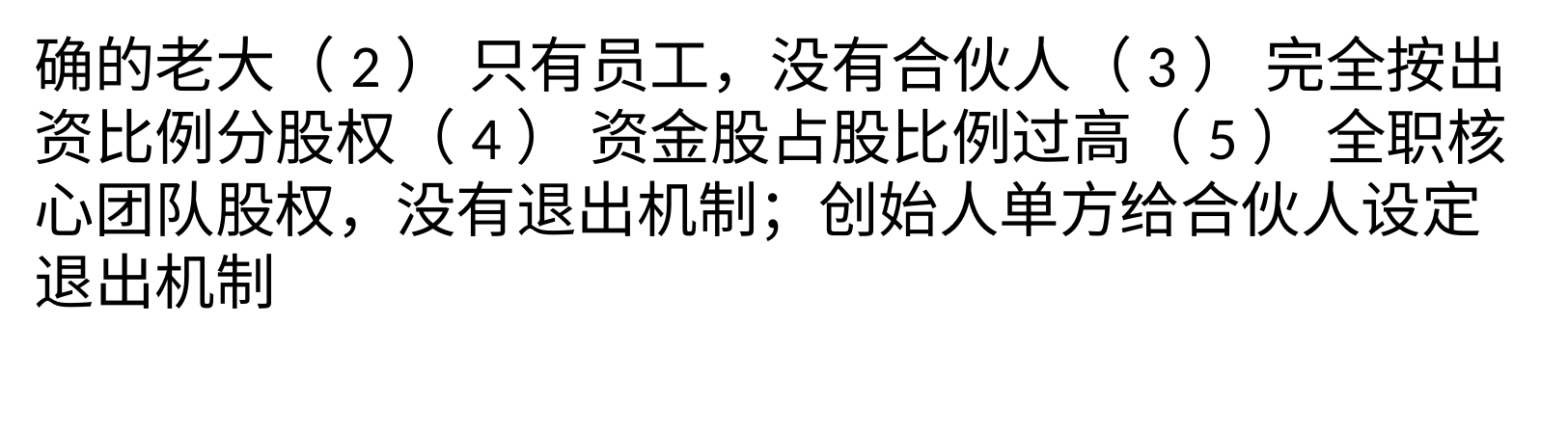

确的老大（2） 只有员工，没有合伙人（3） 完全按出资比例分股权（4） 资金股占股比例过高（5） 全职核心团队股权，没有退出机制；创始人单方给合伙人设定退出机制